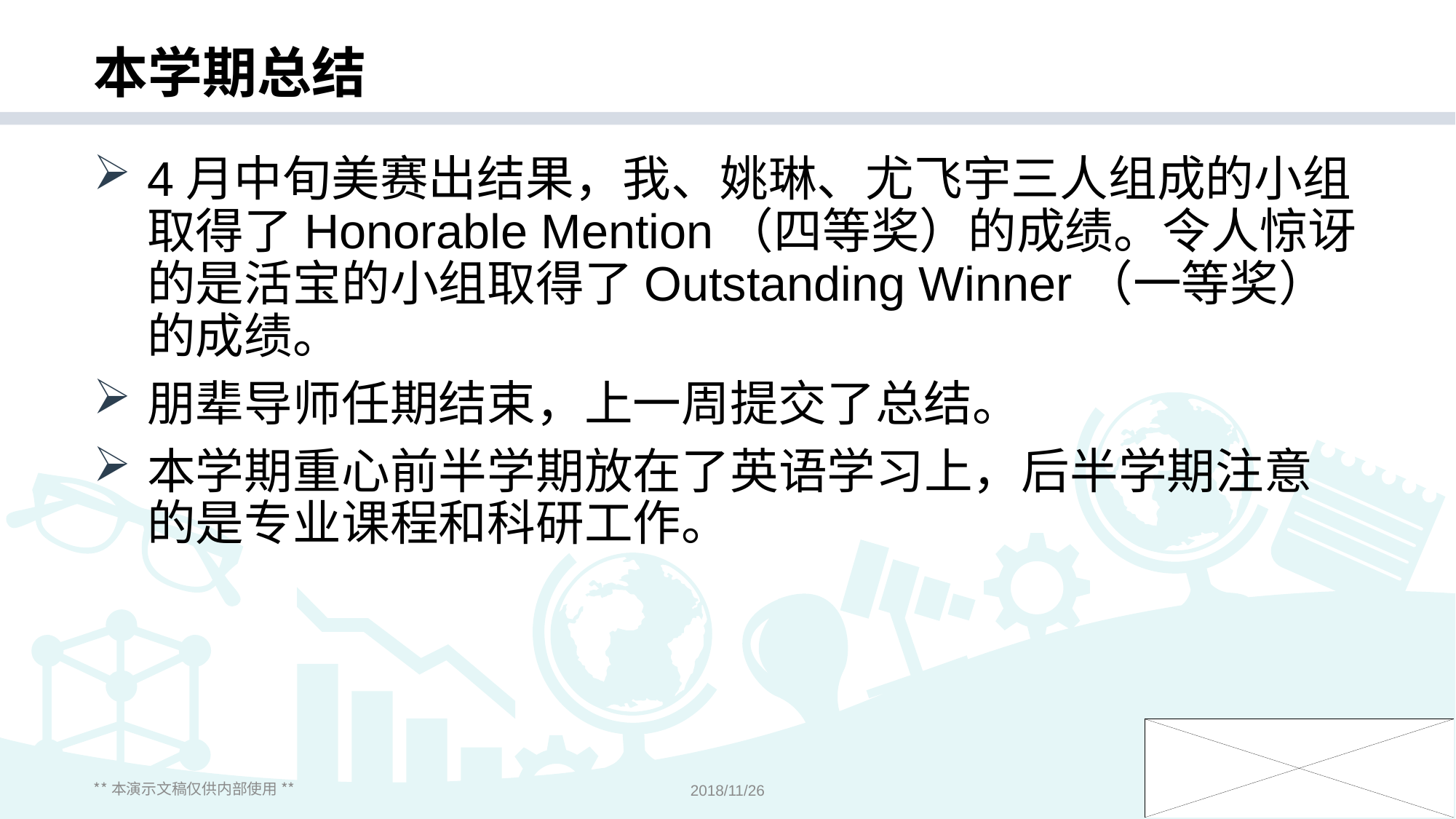

# 本学期总结
4月中旬美赛出结果，我、姚琳、尤飞宇三人组成的小组取得了Honorable Mention（四等奖）的成绩。令人惊讶的是活宝的小组取得了Outstanding Winner（一等奖）的成绩。
朋辈导师任期结束，上一周提交了总结。
本学期重心前半学期放在了英语学习上，后半学期注意的是专业课程和科研工作。
** 本演示文稿仅供内部使用 **
2018/11/26
20